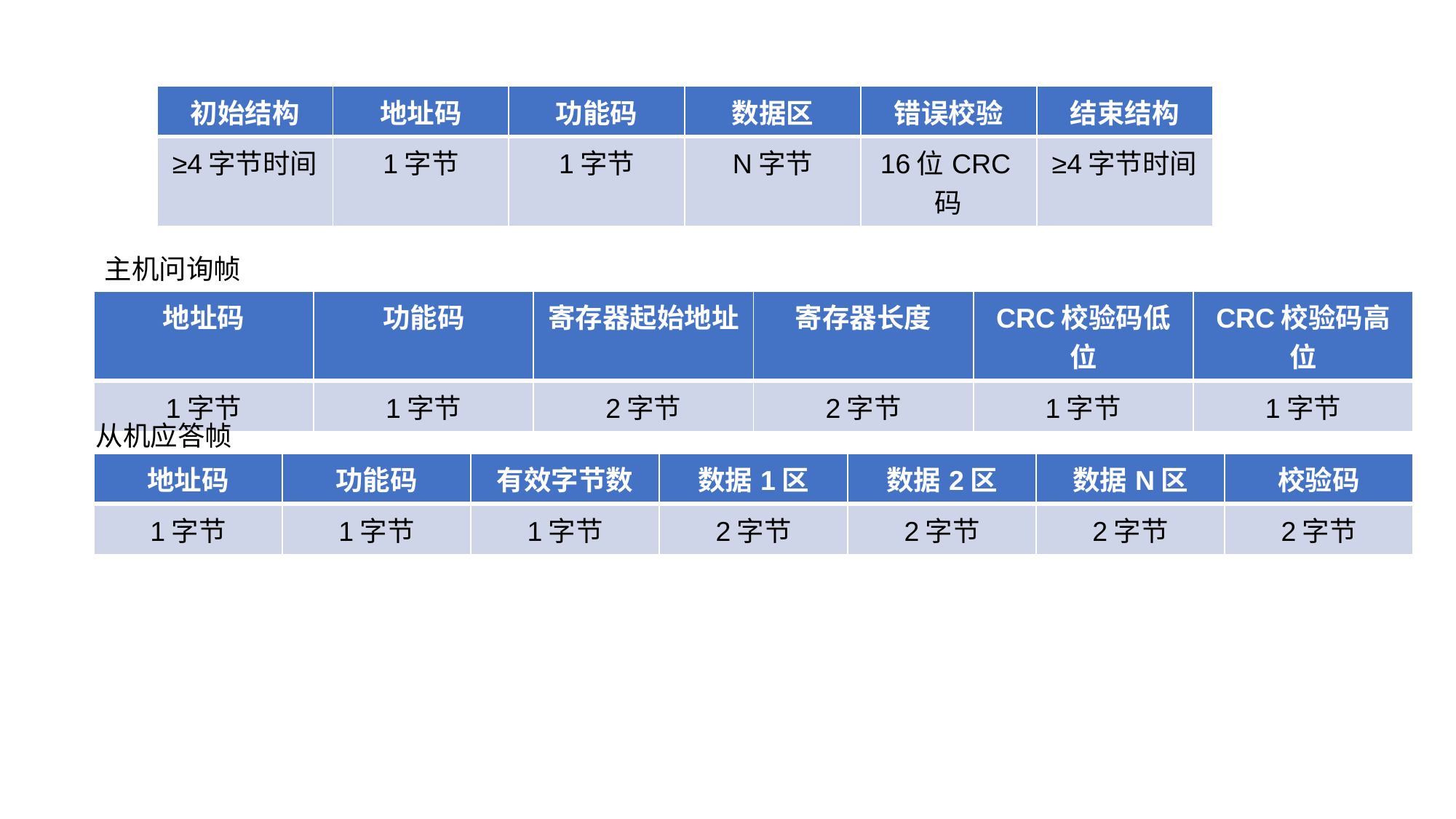

| 初始结构 | 地址码 | 功能码 | 数据区 | 错误校验 | 结束结构 |
| --- | --- | --- | --- | --- | --- |
| ≥4字节时间 | 1字节 | 1字节 | N字节 | 16位CRC码 | ≥4字节时间 |
主机问询帧
| 地址码 | 功能码 | 寄存器起始地址 | 寄存器长度 | CRC校验码低位 | CRC校验码高位 |
| --- | --- | --- | --- | --- | --- |
| 1字节 | 1字节 | 2字节 | 2字节 | 1字节 | 1字节 |
从机应答帧
| 地址码 | 功能码 | 有效字节数 | 数据1区 | 数据2区 | 数据N区 | 校验码 |
| --- | --- | --- | --- | --- | --- | --- |
| 1字节 | 1字节 | 1字节 | 2字节 | 2字节 | 2字节 | 2字节 |